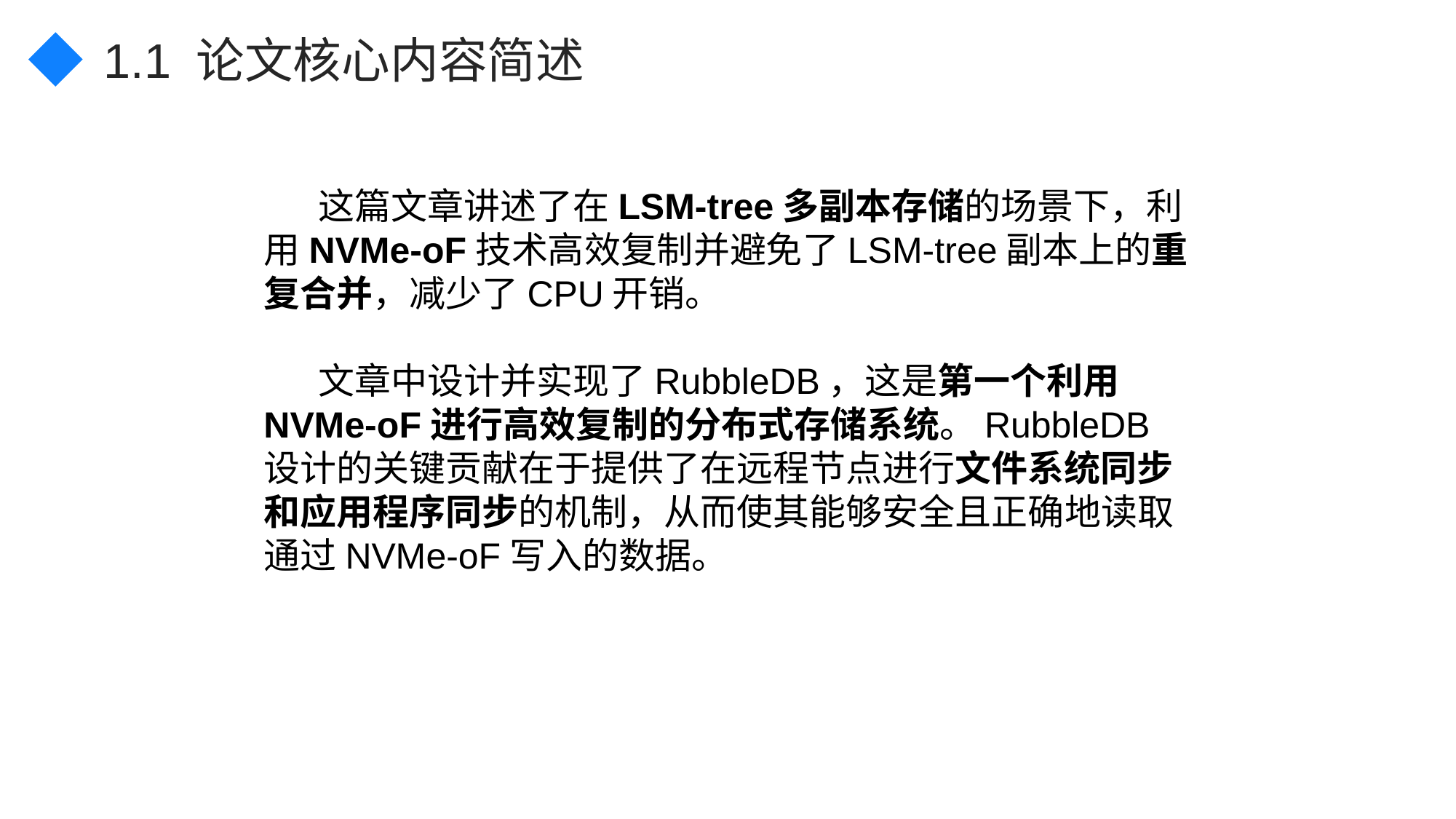

1.1 论文核心内容简述
这篇文章讲述了在LSM-tree多副本存储的场景下，利用NVMe-oF技术高效复制并避免了LSM-tree副本上的重复合并，减少了CPU开销。

文章中设计并实现了RubbleDB，这是第一个利用NVMe-oF进行高效复制的分布式存储系统。RubbleDB设计的关键贡献在于提供了在远程节点进行文件系统同步和应用程序同步的机制，从而使其能够安全且正确地读取通过NVMe-oF写入的数据。